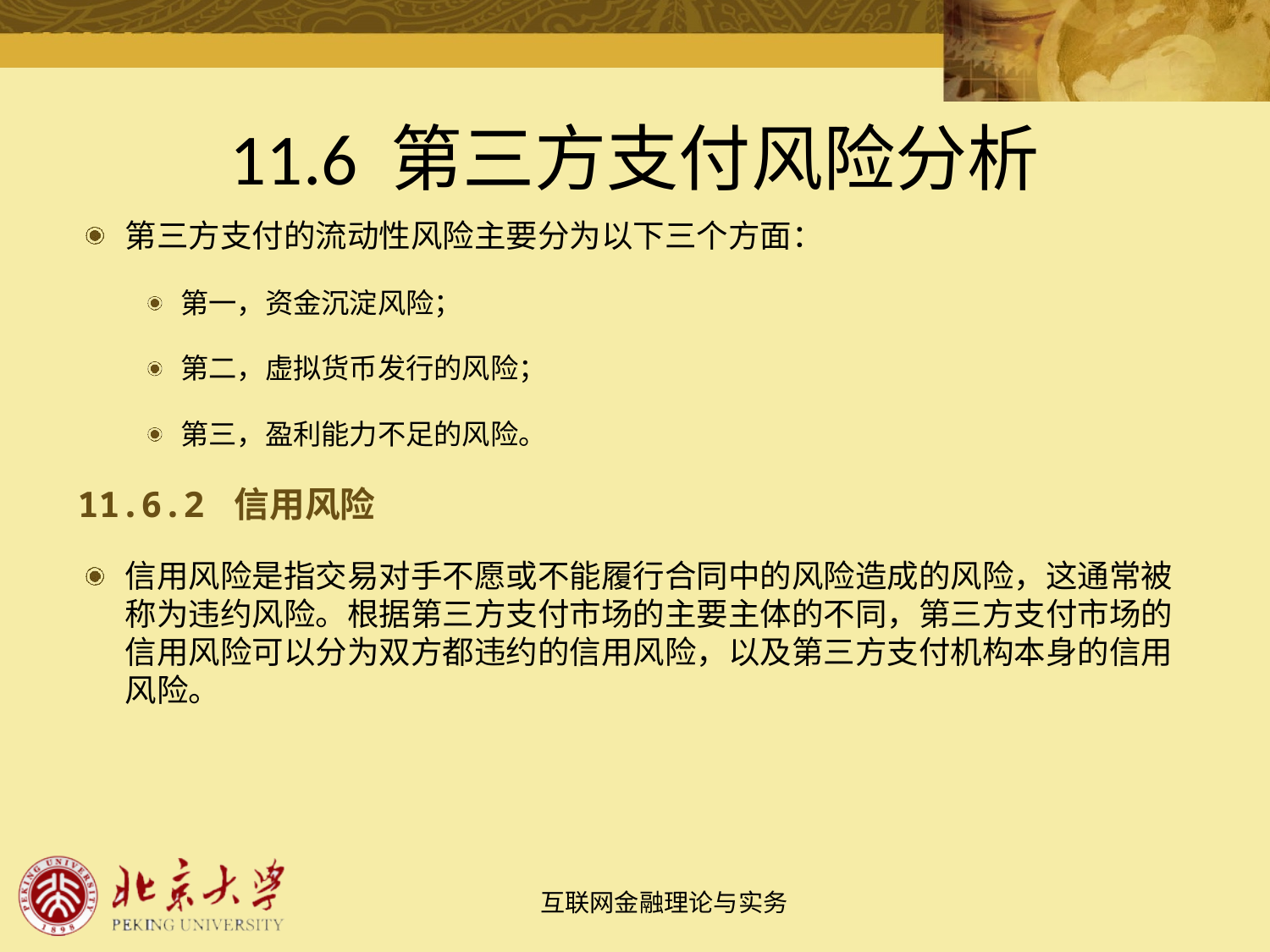

# 11.6 第三方支付风险分析
第三方支付的流动性风险主要分为以下三个方面：
第一，资金沉淀风险；
第二，虚拟货币发行的风险；
第三，盈利能力不足的风险。
11.6.2 信用风险
信用风险是指交易对手不愿或不能履行合同中的风险造成的风险，这通常被称为违约风险。根据第三方支付市场的主要主体的不同，第三方支付市场的信用风险可以分为双方都违约的信用风险，以及第三方支付机构本身的信用风险。